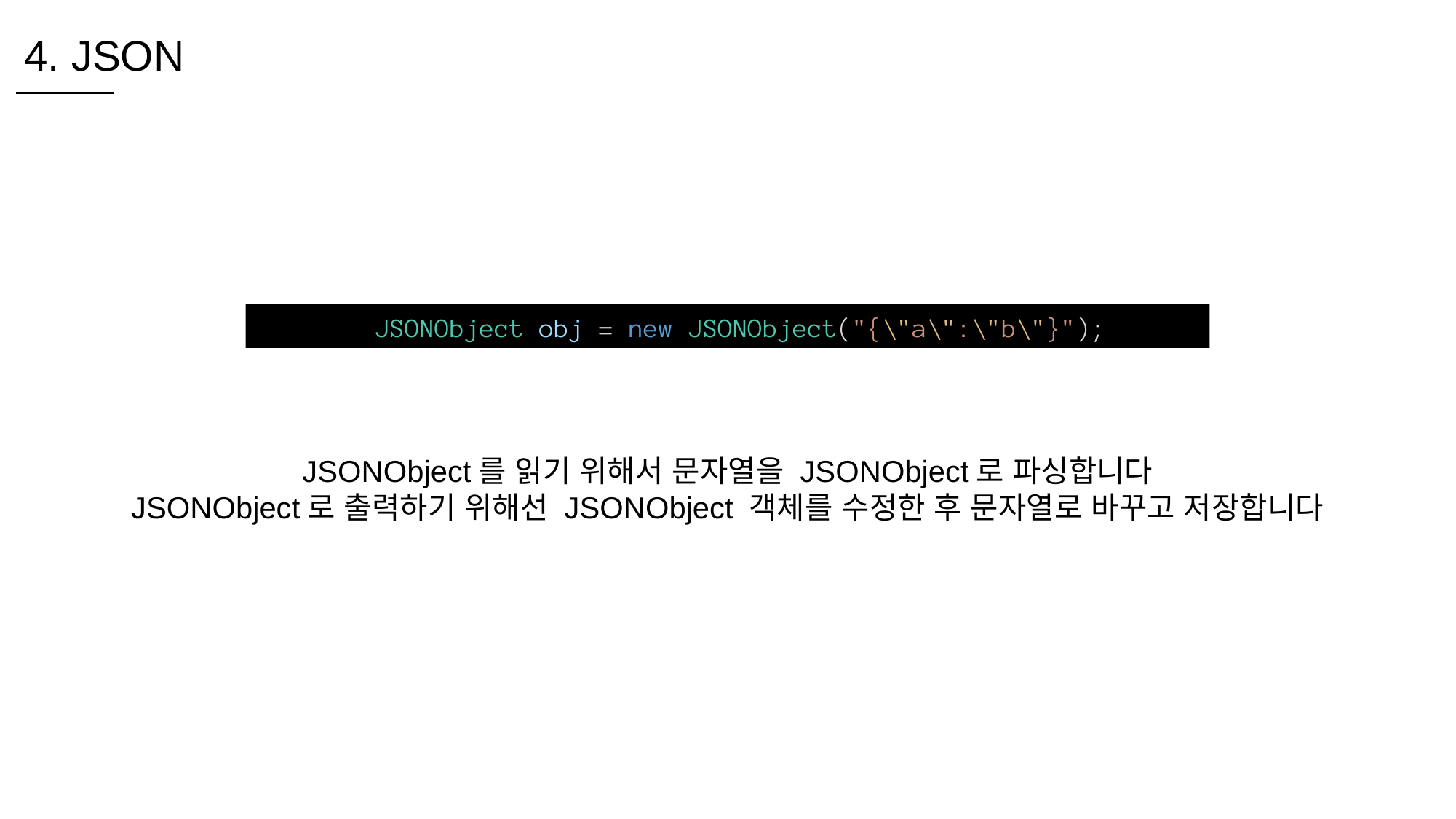

4. JSON
        JSONObject obj = new JSONObject("{\"a\":\"b\"}");
JSONObject를 읽기 위해서 문자열을 JSONObject로 파싱합니다
JSONObject로 출력하기 위해선 JSONObject 객체를 수정한 후 문자열로 바꾸고 저장합니다